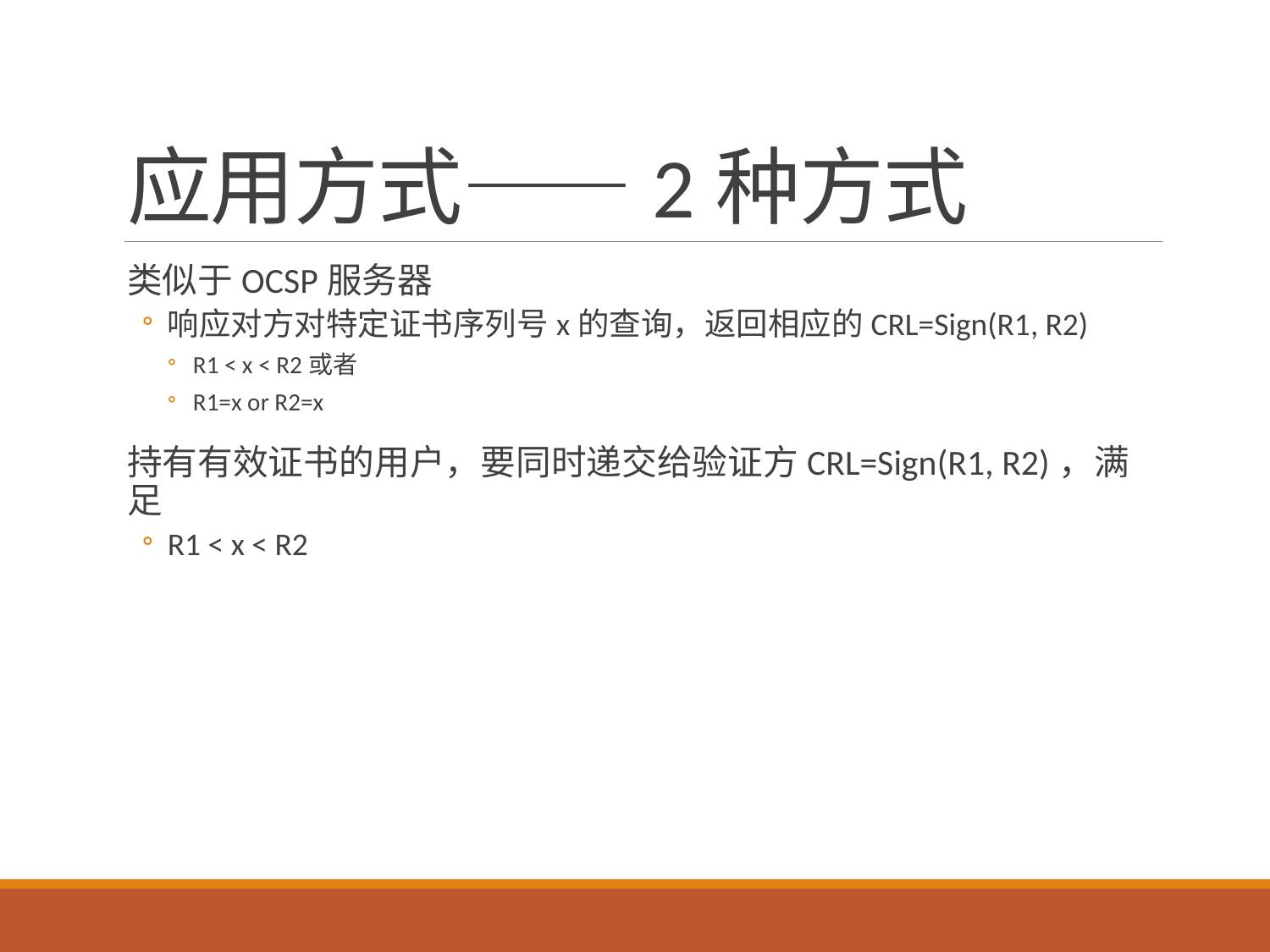

# 应用方式——2种方式
类似于OCSP服务器
响应对方对特定证书序列号x的查询，返回相应的CRL=Sign(R1, R2)
R1 < x < R2或者
R1=x or R2=x
持有有效证书的用户，要同时递交给验证方CRL=Sign(R1, R2)，满足
R1 < x < R2